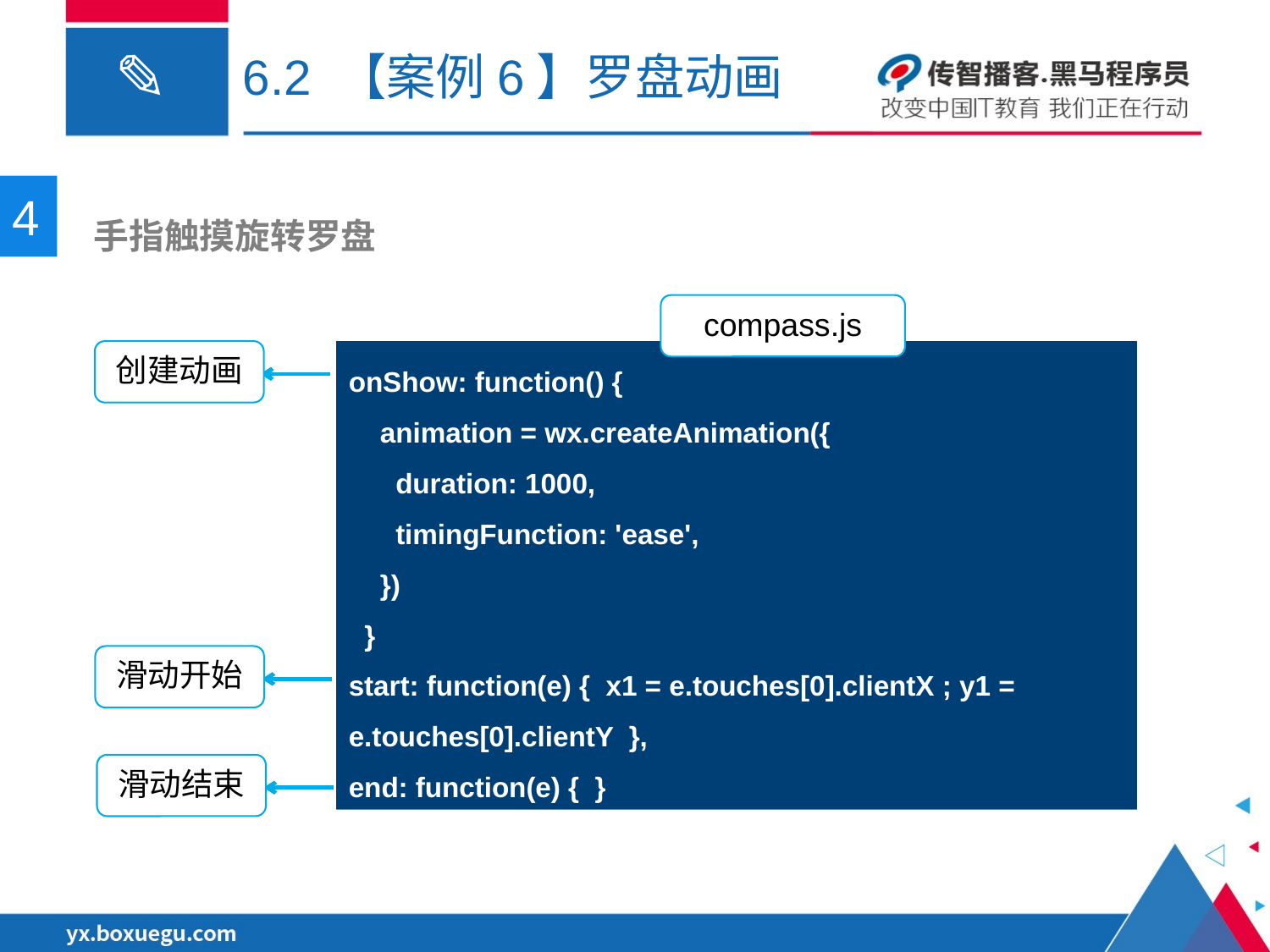

# 6.2 【案例6】罗盘动画

4
  手指触摸旋转罗盘
compass.js
创建动画
onShow: function() {
    animation = wx.createAnimation({
      duration: 1000,
      timingFunction: 'ease',
    })
  }
start: function(e) {  x1 = e.touches[0].clientX ; y1 = e.touches[0].clientY  },
end: function(e) {  }
滑动开始
滑动结束